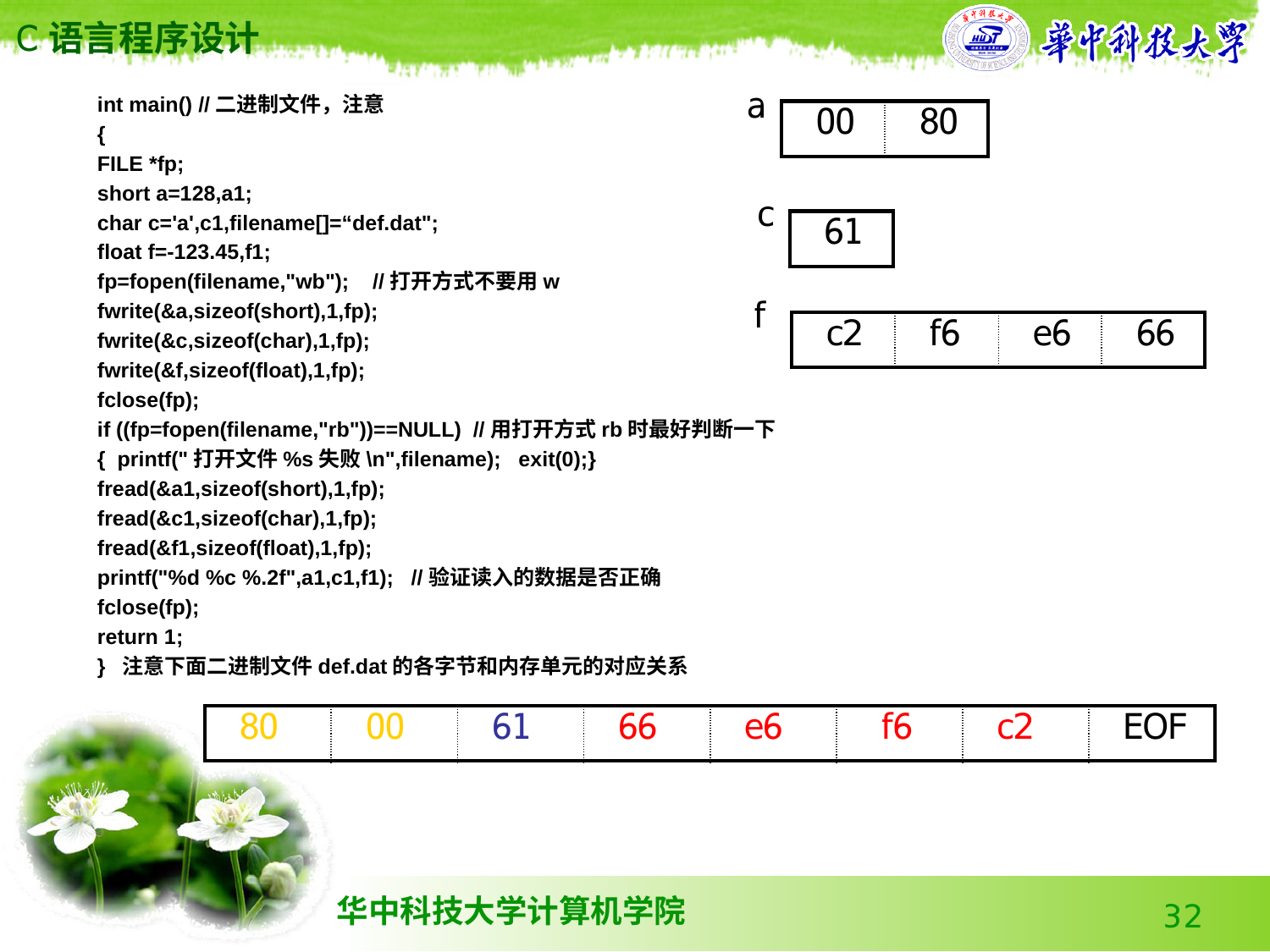

int main() //二进制文件，注意
{
FILE *fp;
short a=128,a1;
char c='a',c1,filename[]=“def.dat";
float f=-123.45,f1;
fp=fopen(filename,"wb");    //打开方式不要用w
fwrite(&a,sizeof(short),1,fp);
fwrite(&c,sizeof(char),1,fp);
fwrite(&f,sizeof(float),1,fp);
fclose(fp);
if ((fp=fopen(filename,"rb"))==NULL)  //用打开方式rb时最好判断一下
{  printf("打开文件%s失败\n",filename);   exit(0);}
fread(&a1,sizeof(short),1,fp);
fread(&c1,sizeof(char),1,fp);
fread(&f1,sizeof(float),1,fp);
printf("%d %c %.2f",a1,c1,f1);   //验证读入的数据是否正确
fclose(fp);
return 1;
}  注意下面二进制文件def.dat的各字节和内存单元的对应关系
a
| 00 | 80 |
| --- | --- |
c
| 61 |
| --- |
f
| c2 | f6 | e6 | 66 |
| --- | --- | --- | --- |
| 80 | 00 | 61 | 66 | e6 | f6 | c2 | EOF |
| --- | --- | --- | --- | --- | --- | --- | --- |
32